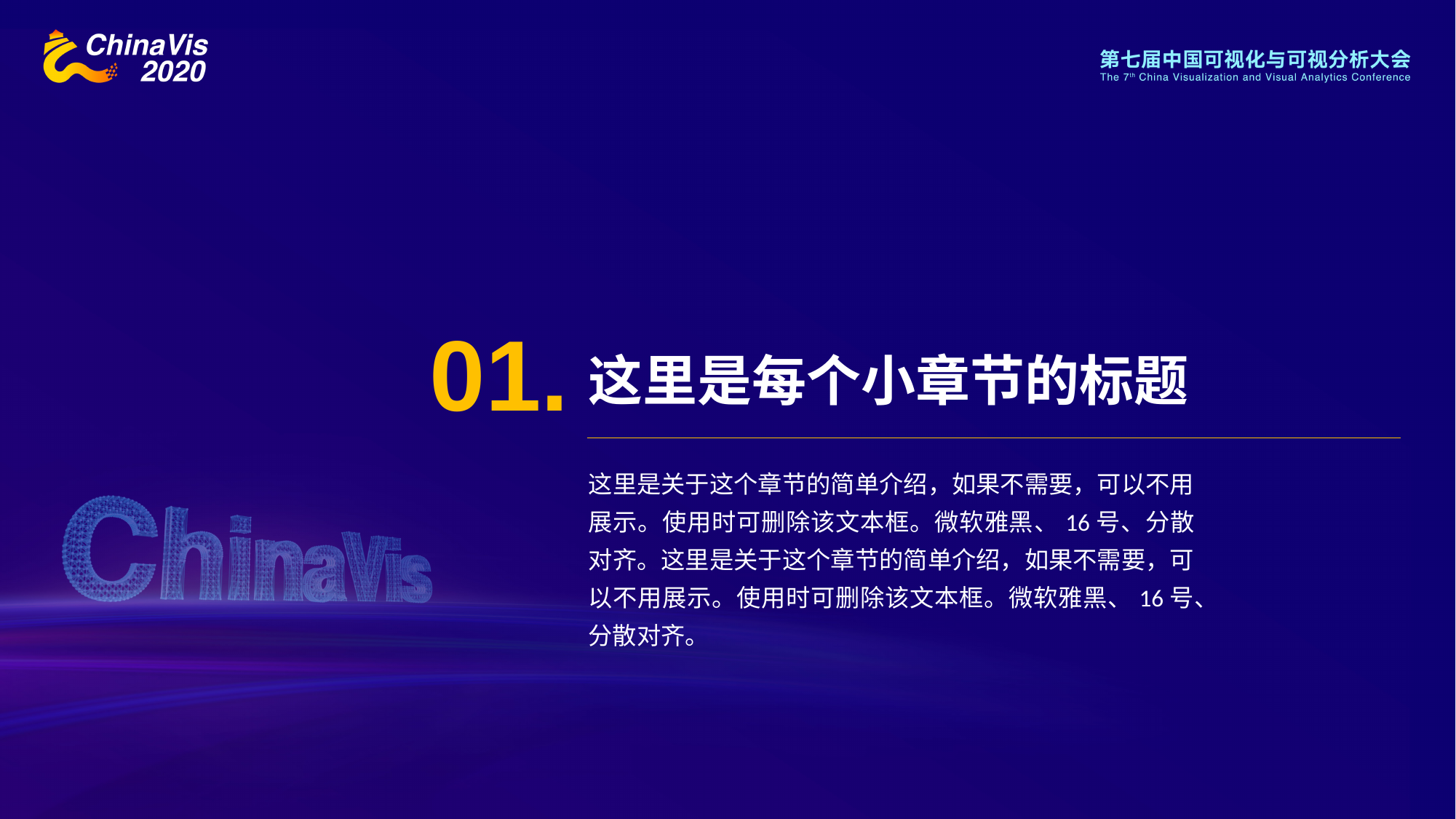

01.
这里是每个小章节的标题
这里是关于这个章节的简单介绍，如果不需要，可以不用展示。使用时可删除该文本框。微软雅黑、16号、分散对齐。这里是关于这个章节的简单介绍，如果不需要，可以不用展示。使用时可删除该文本框。微软雅黑、16号、分散对齐。